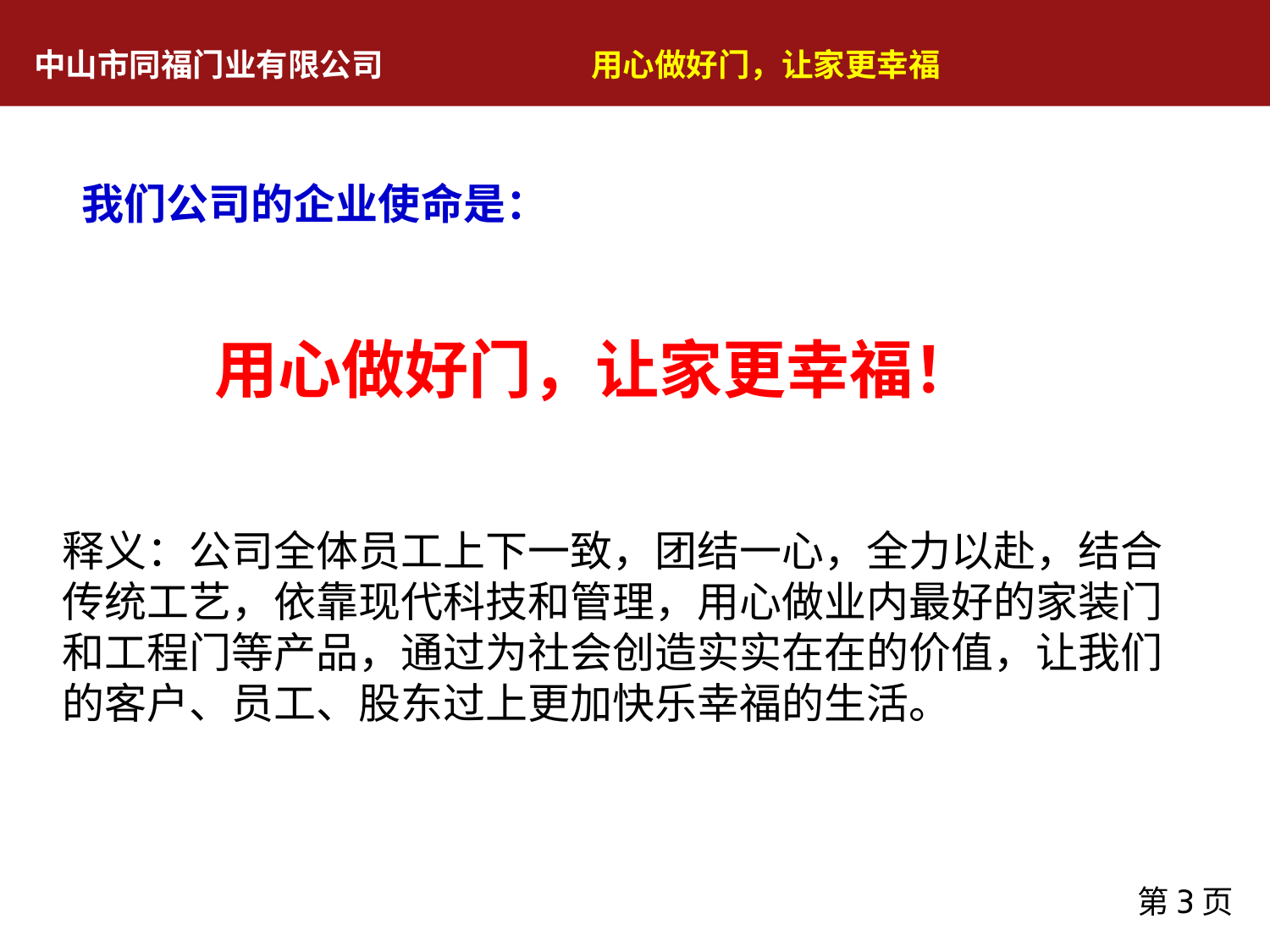

中山市同福门业有限公司                             用心做好门，让家更幸福
# 我们公司的企业使命是： 用心做好门，让家更幸福！   释义：公司全体员工上下一致，团结一心，全力以赴，结合传统工艺，依靠现代科技和管理，用心做业内最好的家装门和工程门等产品，通过为社会创造实实在在的价值，让我们的客户、员工、股东过上更加快乐幸福的生活。
第3页